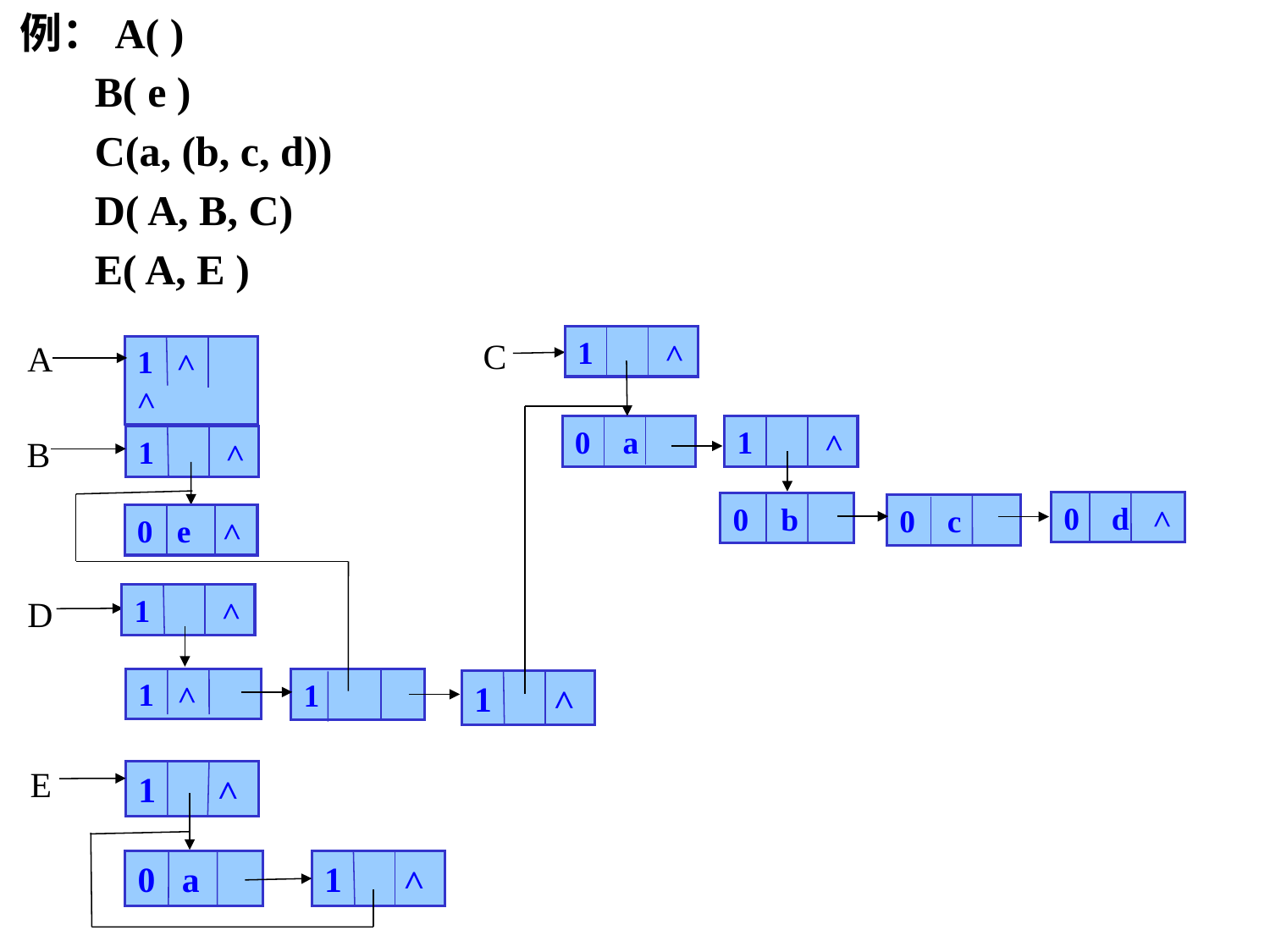

例：A( )
B( e )
C(a, (b, c, d))
D( A, B, C)
E( A, E )
1         ˄

C
A
1   ˄    ˄

1         ˄

0    a

B
1         ˄

0    d   ˄

0    b

0    c

0   e    ˄

1         ˄

D
1   ˄

1

1       ˄

E
1       ˄

0   a

1       ˄